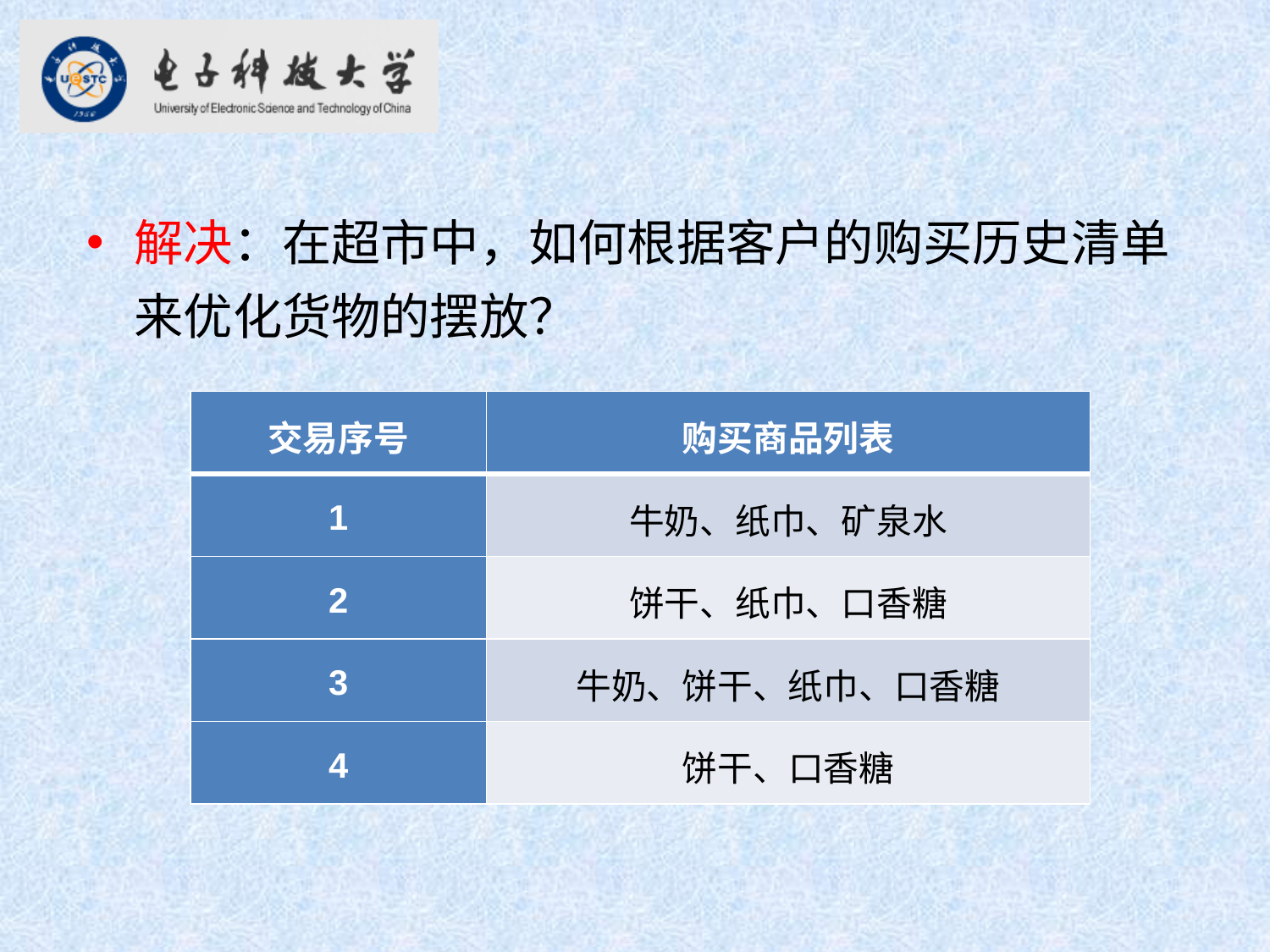

解决：在超市中，如何根据客户的购买历史清单来优化货物的摆放？
| 交易序号 | 购买商品列表 |
| --- | --- |
| 1 | 牛奶、纸巾、矿泉水 |
| 2 | 饼干、纸巾、口香糖 |
| 3 | 牛奶、饼干、纸巾、口香糖 |
| 4 | 饼干、口香糖 |